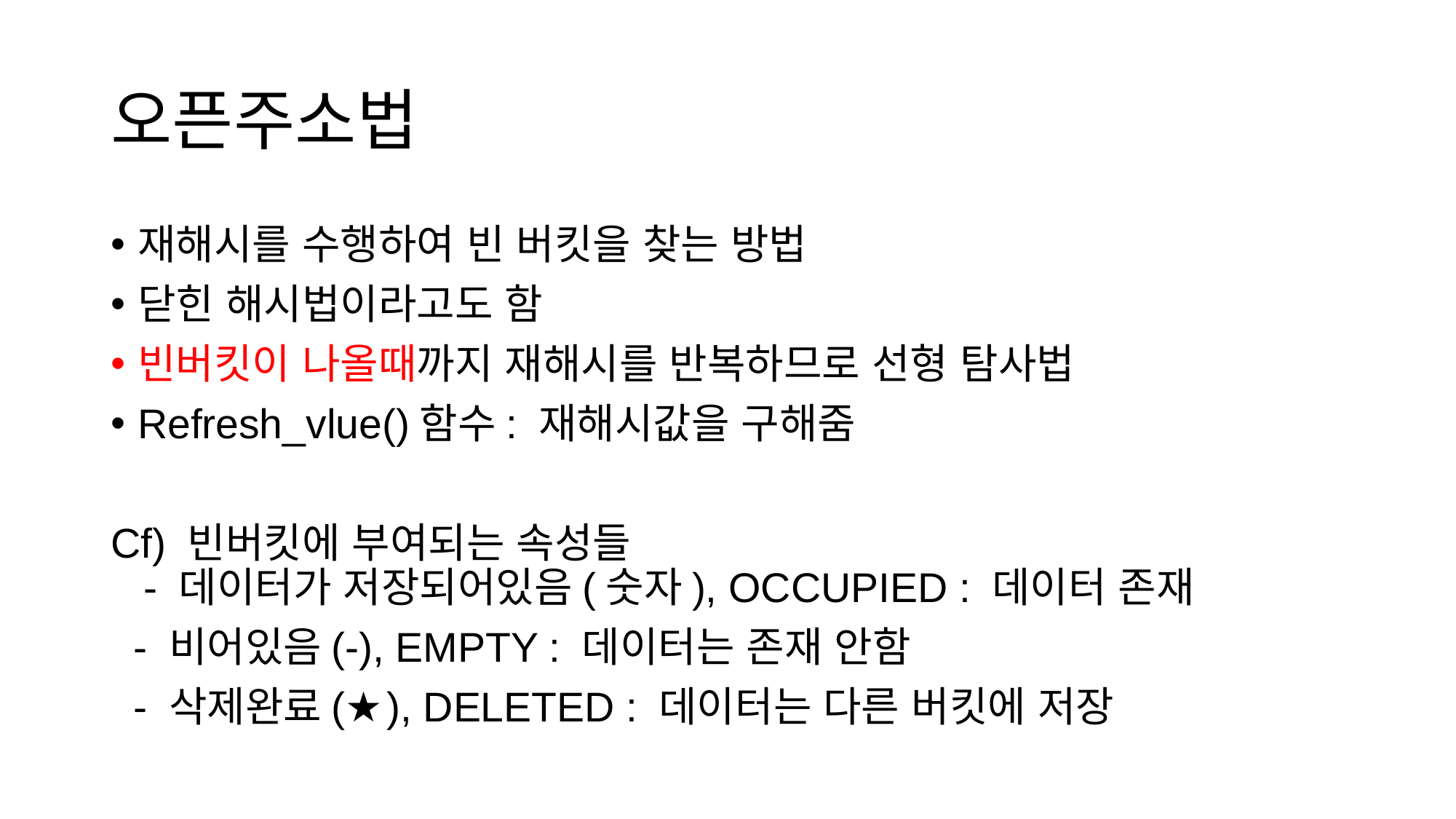

# 오픈주소법
재해시를 수행하여 빈 버킷을 찾는 방법
닫힌 해시법이라고도 함
빈버킷이 나올때까지 재해시를 반복하므로 선형 탐사법
Refresh_vlue()함수: 재해시값을 구해줌

Cf) 빈버킷에 부여되는 속성들
  - 데이터가 저장되어있음(숫자), OCCUPIED : 데이터 존재
  - 비어있음(-), EMPTY : 데이터는 존재 안함
  - 삭제완료(★), DELETED : 데이터는 다른 버킷에 저장